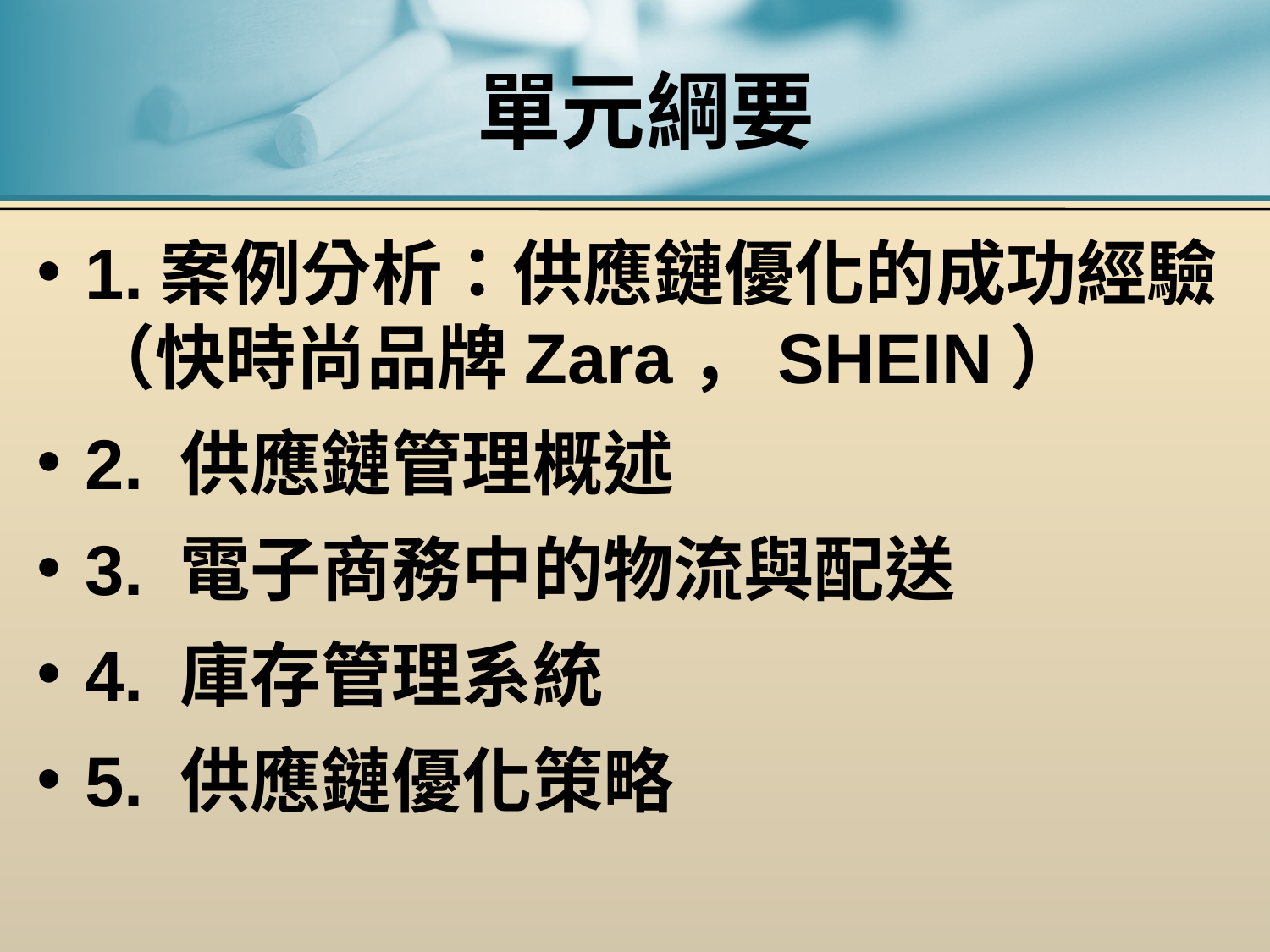

# 單元綱要
1.案例分析：供應鏈優化的成功經驗（快時尚品牌Zara，SHEIN）
2. 供應鏈管理概述
3. 電子商務中的物流與配送
4. 庫存管理系統
5. 供應鏈優化策略